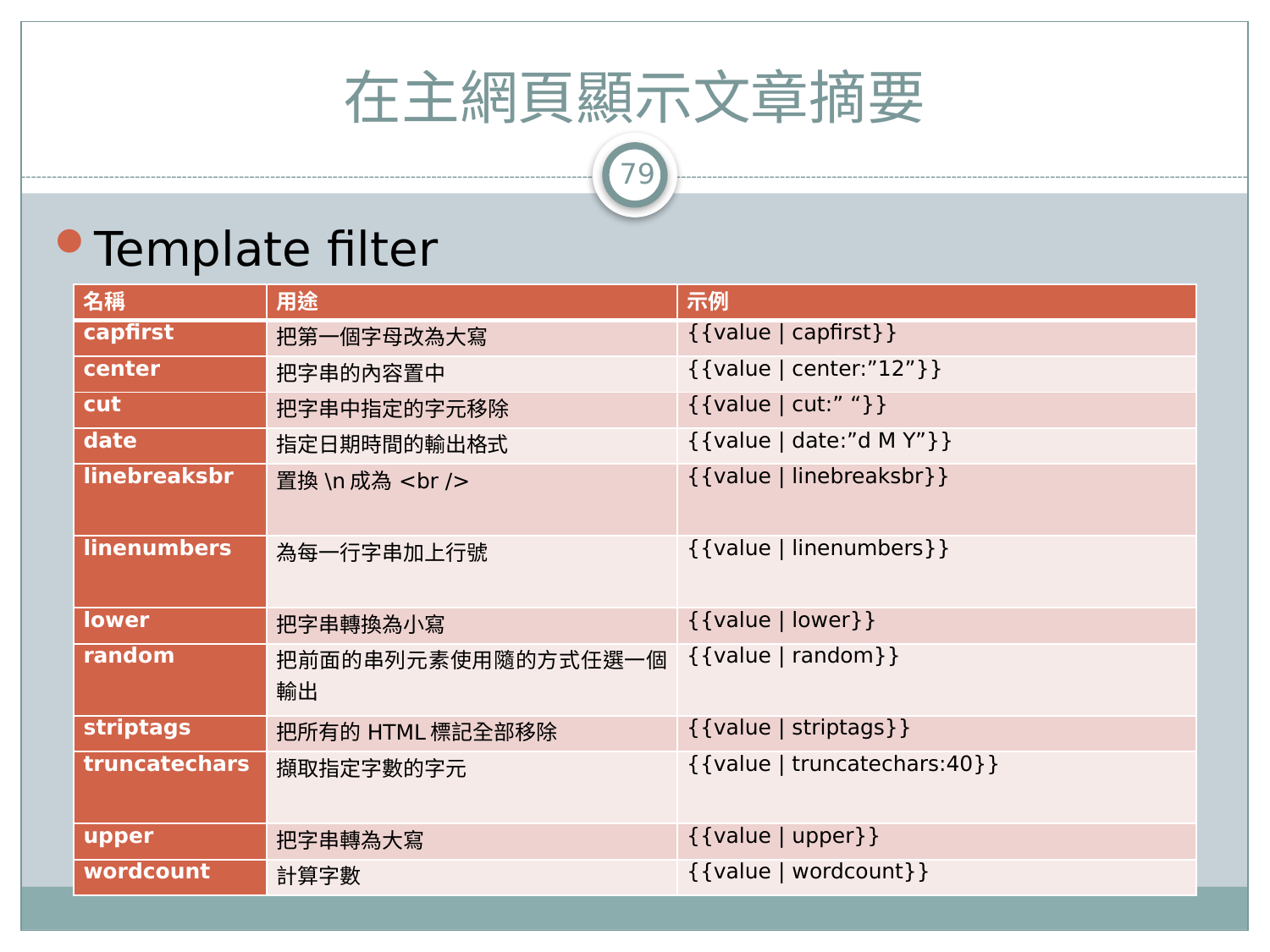

# 在主網頁顯示文章摘要
79
Template filter

| 名稱 | 用途 | 示例 |
| --- | --- | --- |
| capfirst | 把第一個字母改為大寫 | {{value | capfirst}} |
| center | 把字串的內容置中 | {{value | center:”12”}} |
| cut | 把字串中指定的字元移除 | {{value | cut:” “}} |
| date | 指定日期時間的輸出格式 | {{value | date:”d M Y”}} |
| linebreaksbr | 置換\n成為<br /> | {{value | linebreaksbr}} |
| linenumbers | 為每一行字串加上行號 | {{value | linenumbers}} |
| lower | 把字串轉換為小寫 | {{value | lower}} |
| random | 把前面的串列元素使用隨的方式任選一個輸出 | {{value | random}} |
| striptags | 把所有的HTML標記全部移除 | {{value | striptags}} |
| truncatechars | 擷取指定字數的字元 | {{value | truncatechars:40}} |
| upper | 把字串轉為大寫 | {{value | upper}} |
| wordcount | 計算字數 | {{value | wordcount}} |